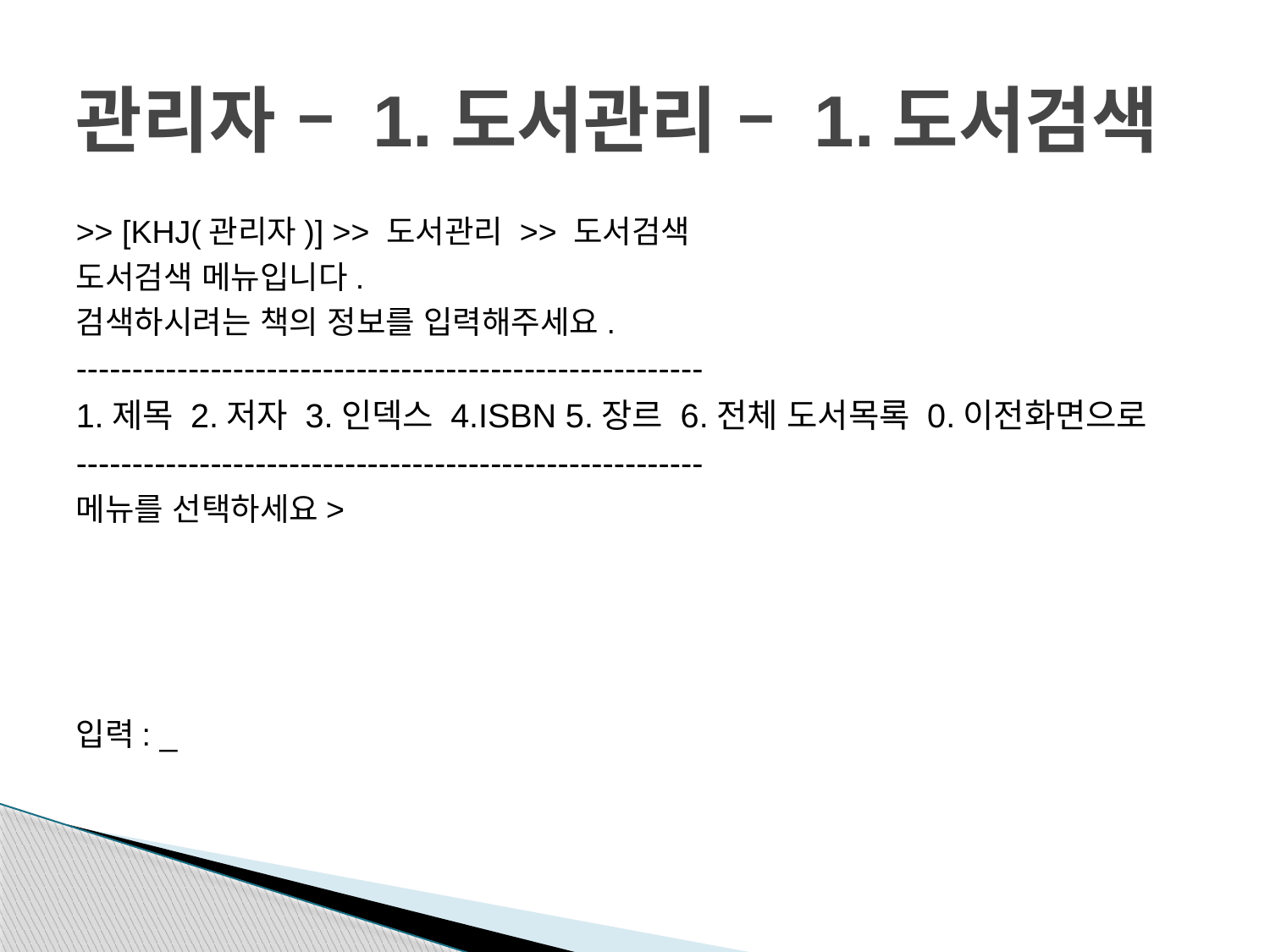

# 관리자 – 1.도서관리 – 1.도서검색
>> [KHJ(관리자)] >> 도서관리 >> 도서검색
도서검색 메뉴입니다.
검색하시려는 책의 정보를 입력해주세요.
--------------------------------------------------------
1.제목 2.저자 3.인덱스 4.ISBN 5.장르 6.전체 도서목록 0.이전화면으로
--------------------------------------------------------
메뉴를 선택하세요>

입력: _